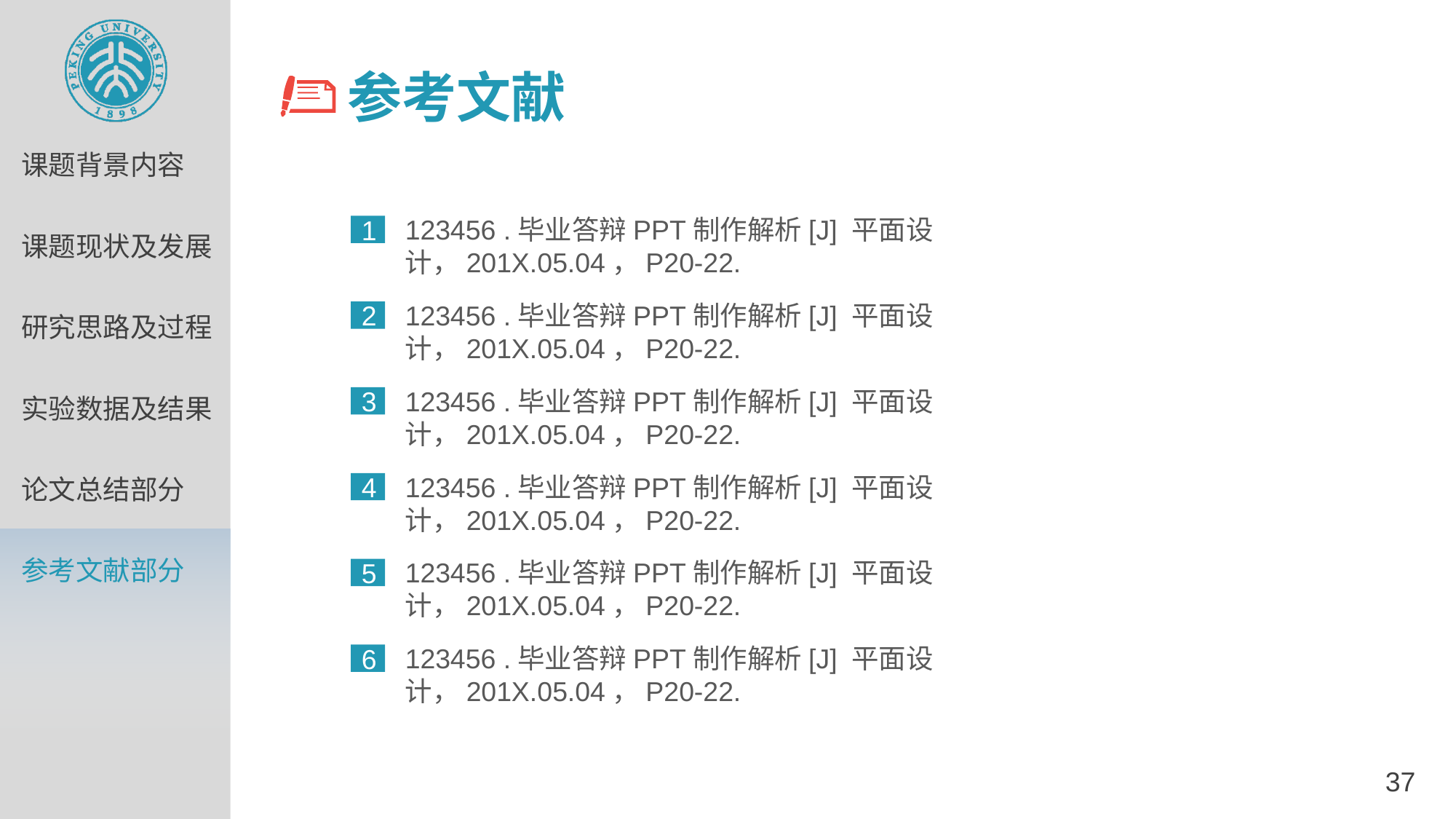

参考文献

123456 .毕业答辩PPT制作解析[J] 平面设计，201X.05.04，P20-22.
1
123456 .毕业答辩PPT制作解析[J] 平面设计，201X.05.04，P20-22.
2
123456 .毕业答辩PPT制作解析[J] 平面设计，201X.05.04，P20-22.
3
123456 .毕业答辩PPT制作解析[J] 平面设计，201X.05.04，P20-22.
4
123456 .毕业答辩PPT制作解析[J] 平面设计，201X.05.04，P20-22.
5
123456 .毕业答辩PPT制作解析[J] 平面设计，201X.05.04，P20-22.
6